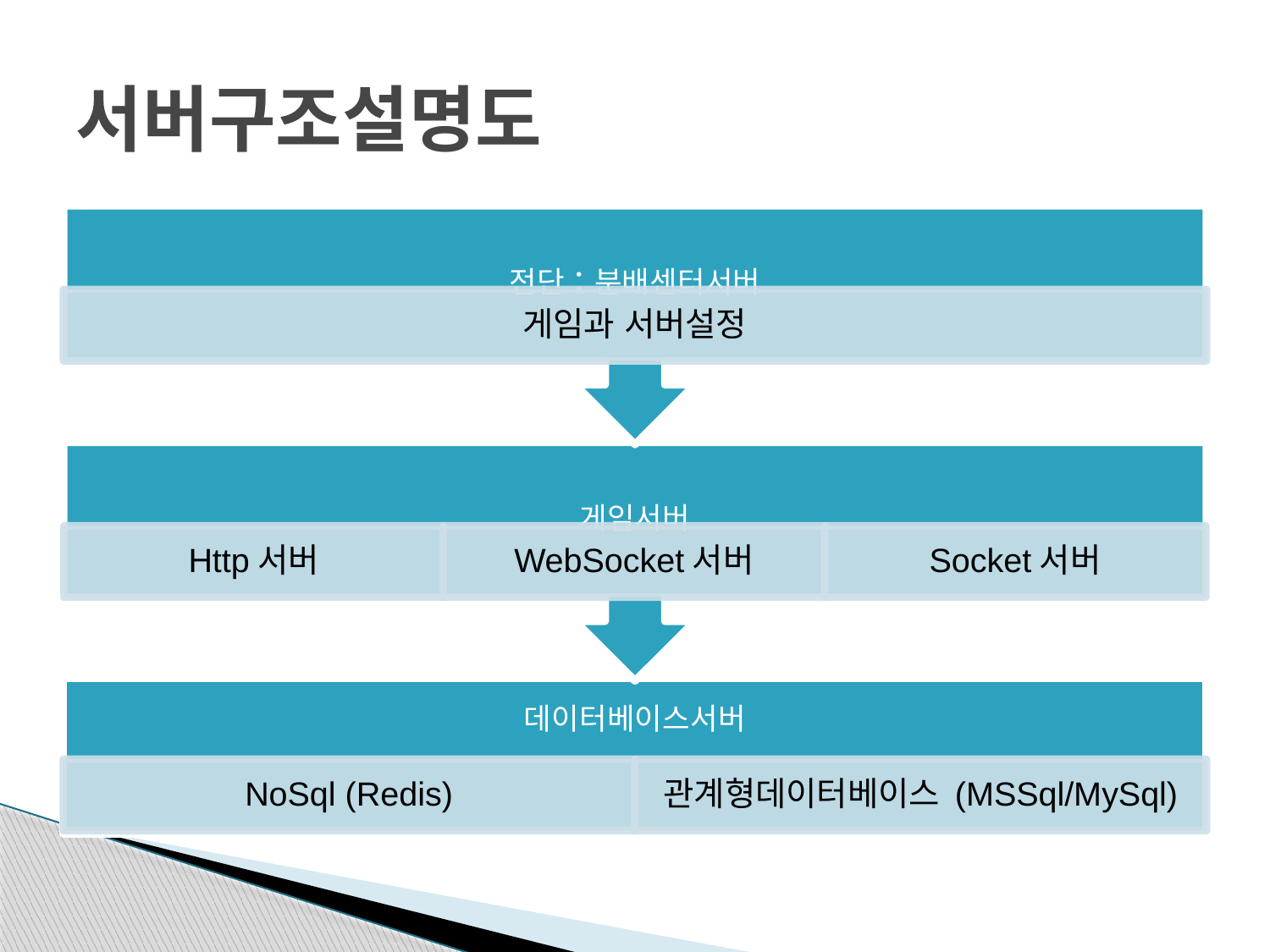

# 서버구조설명도
데이터베이스서버
NoSql (Redis)
관계형데이터베이스 (MSSql/MySql)
게임서버
Http서버
WebSocket서버
Socket서버
전단：분배센터서버
게임과 서버설정